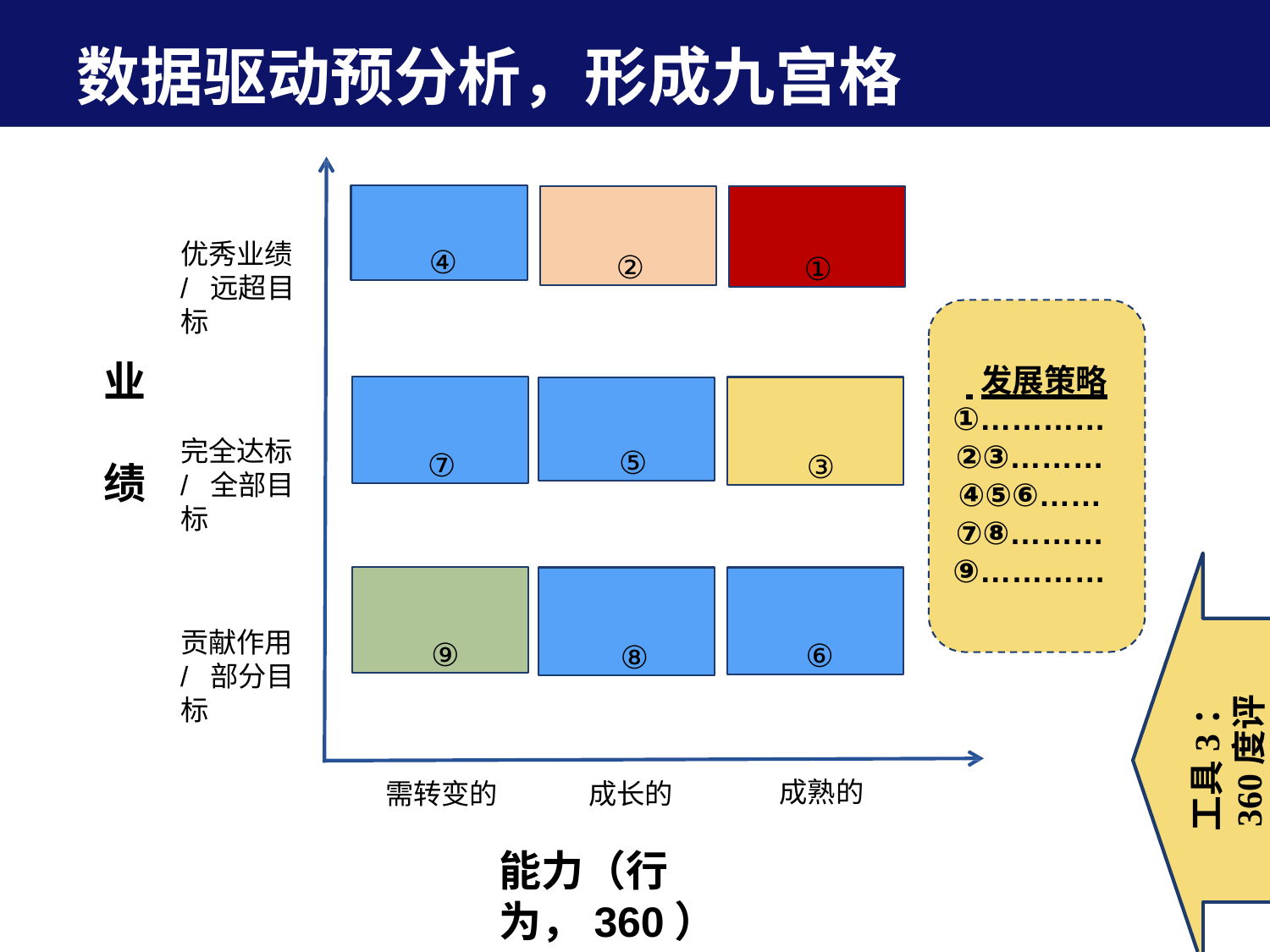

# 数据驱动预分析，形成九宫格

④

②

①
优秀业绩/  远超目标

业  绩
 发展策略
①…………
②③………
④⑤⑥……
⑦⑧………
⑨…………

⑦

⑤

③
完全达标/  全部目标

⑨

⑧

⑥
贡献作用/  部分目标
工具3：
360度评估

成熟的
需转变的
成长的
能力（行为，360）